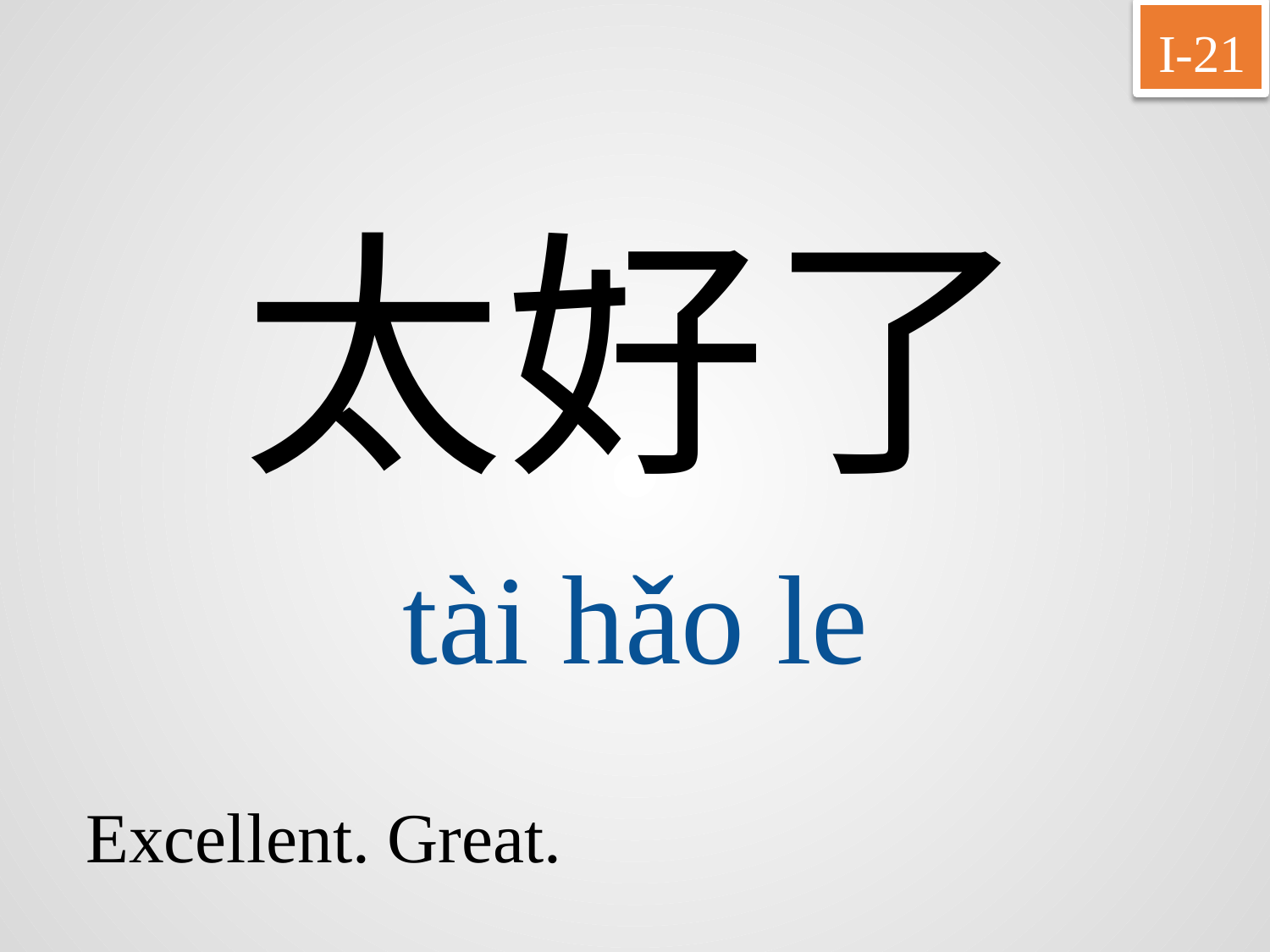

I-21

太好了
tài	hǎo	le
Excellent. Great.